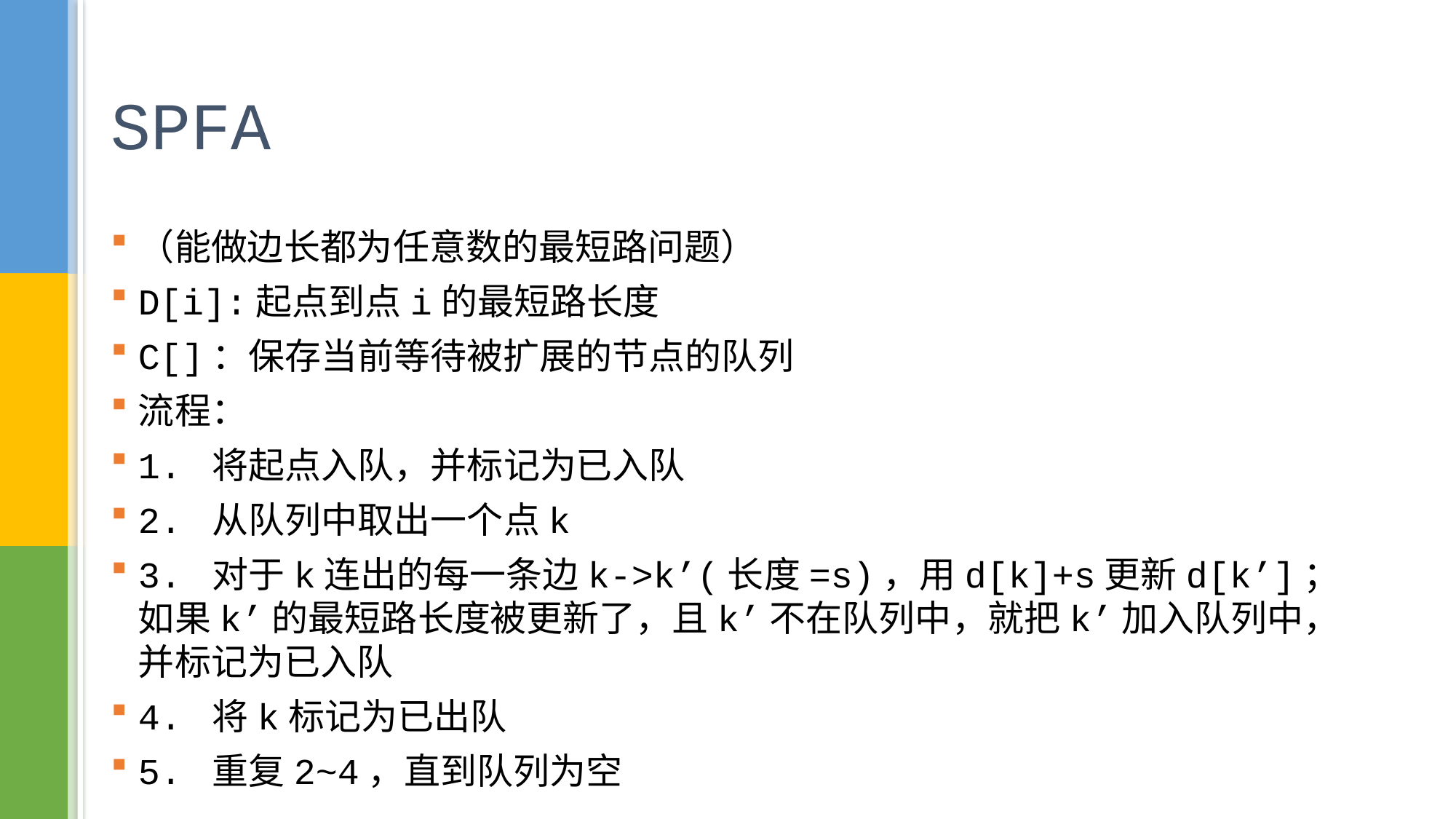

# SPFA
（能做边长都为任意数的最短路问题）
D[i]:起点到点i的最短路长度
C[]：保存当前等待被扩展的节点的队列
流程：
1. 将起点入队，并标记为已入队
2. 从队列中取出一个点k
3. 对于k连出的每一条边k->k’(长度=s)，用d[k]+s更新d[k’]；如果k’的最短路长度被更新了，且k’不在队列中，就把k’加入队列中，并标记为已入队
4. 将k标记为已出队
5. 重复2~4，直到队列为空